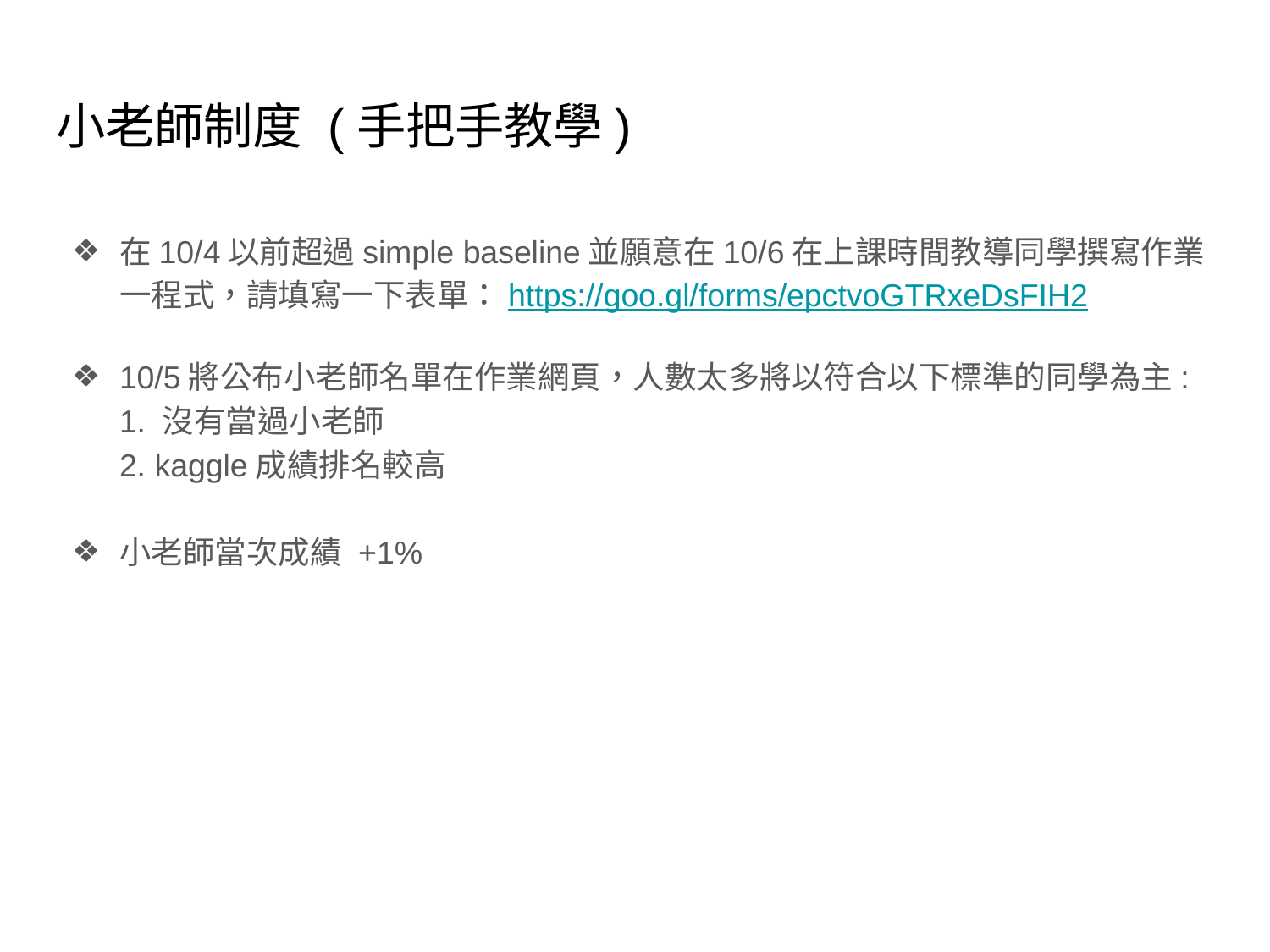

# 小老師制度 (手把手教學)
在10/4以前超過simple baseline並願意在10/6在上課時間教導同學撰寫作業一程式，請填寫一下表單：https://goo.gl/forms/epctvoGTRxeDsFIH2
10/5將公布小老師名單在作業網頁，人數太多將以符合以下標準的同學為主:
1. 沒有當過小老師
2. kaggle成績排名較高
小老師當次成績 +1%